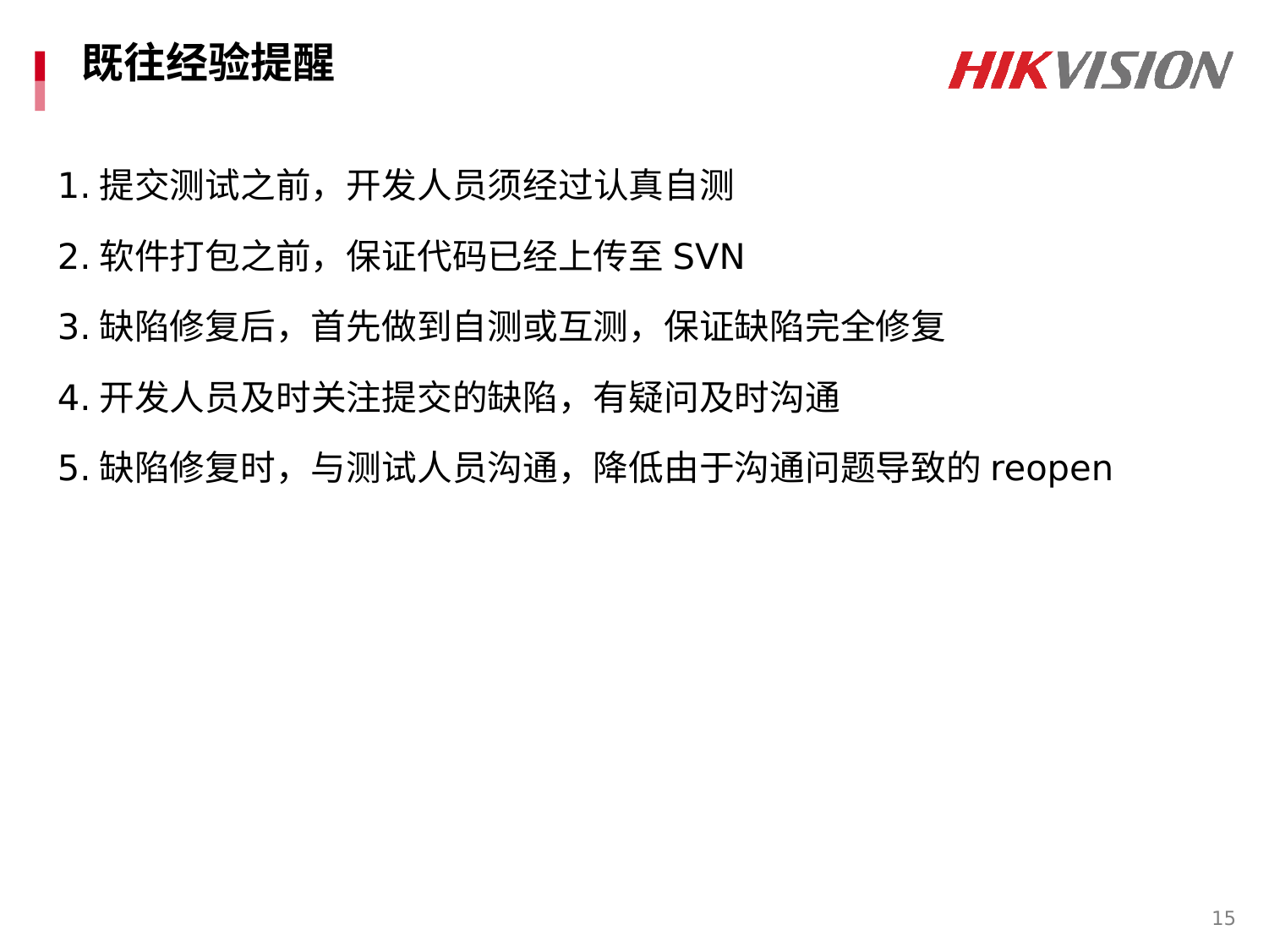

# 既往经验提醒
1.提交测试之前，开发人员须经过认真自测
2.软件打包之前，保证代码已经上传至SVN
3.缺陷修复后，首先做到自测或互测，保证缺陷完全修复
4.开发人员及时关注提交的缺陷，有疑问及时沟通
5.缺陷修复时，与测试人员沟通，降低由于沟通问题导致的reopen